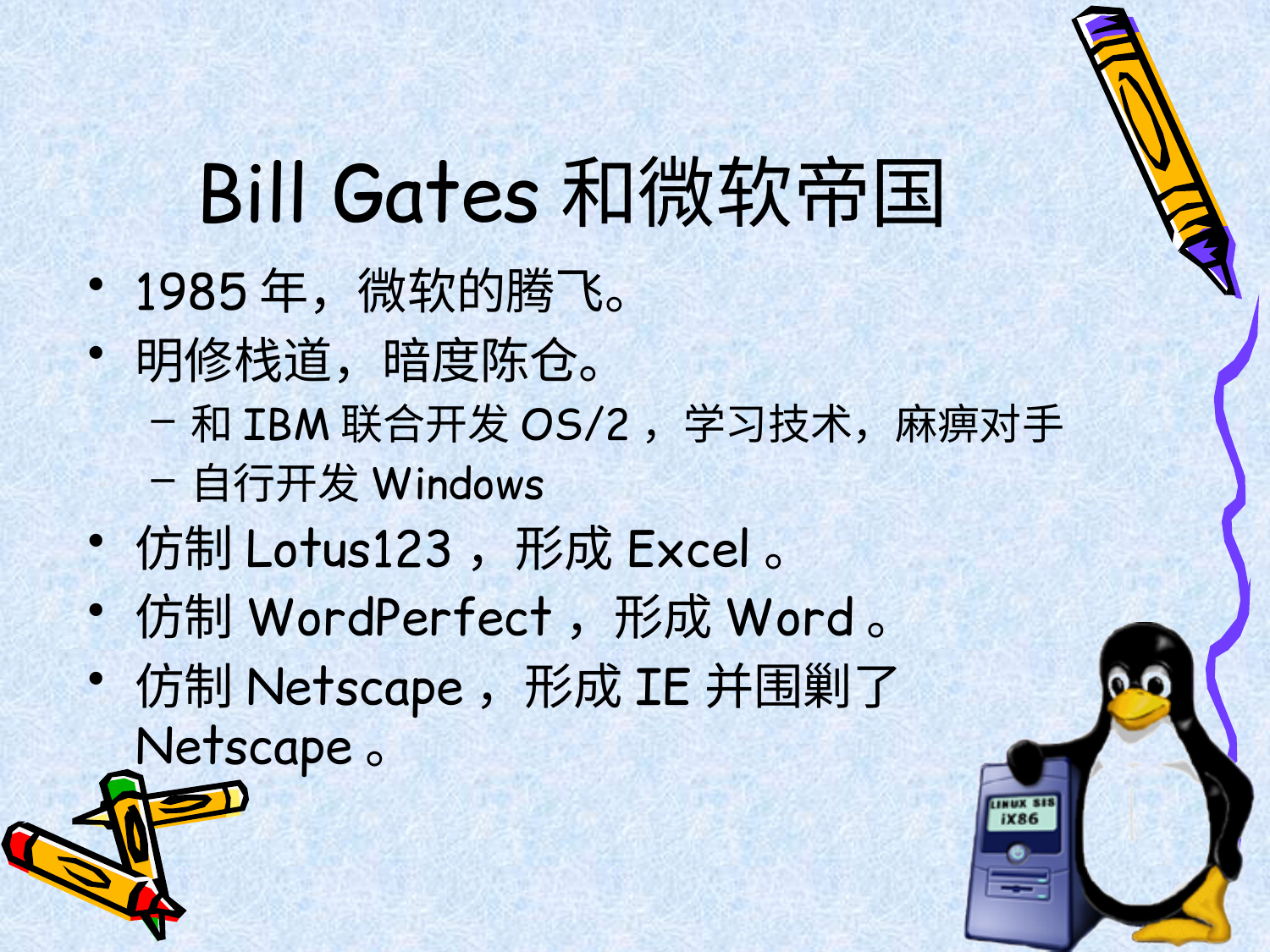

# Bill Gates和微软帝国
1985年，微软的腾飞。
明修栈道，暗度陈仓。
和IBM联合开发OS/2，学习技术，麻痹对手
自行开发Windows
仿制Lotus123，形成Excel。
仿制WordPerfect，形成Word。
仿制Netscape，形成IE并围剿了Netscape。